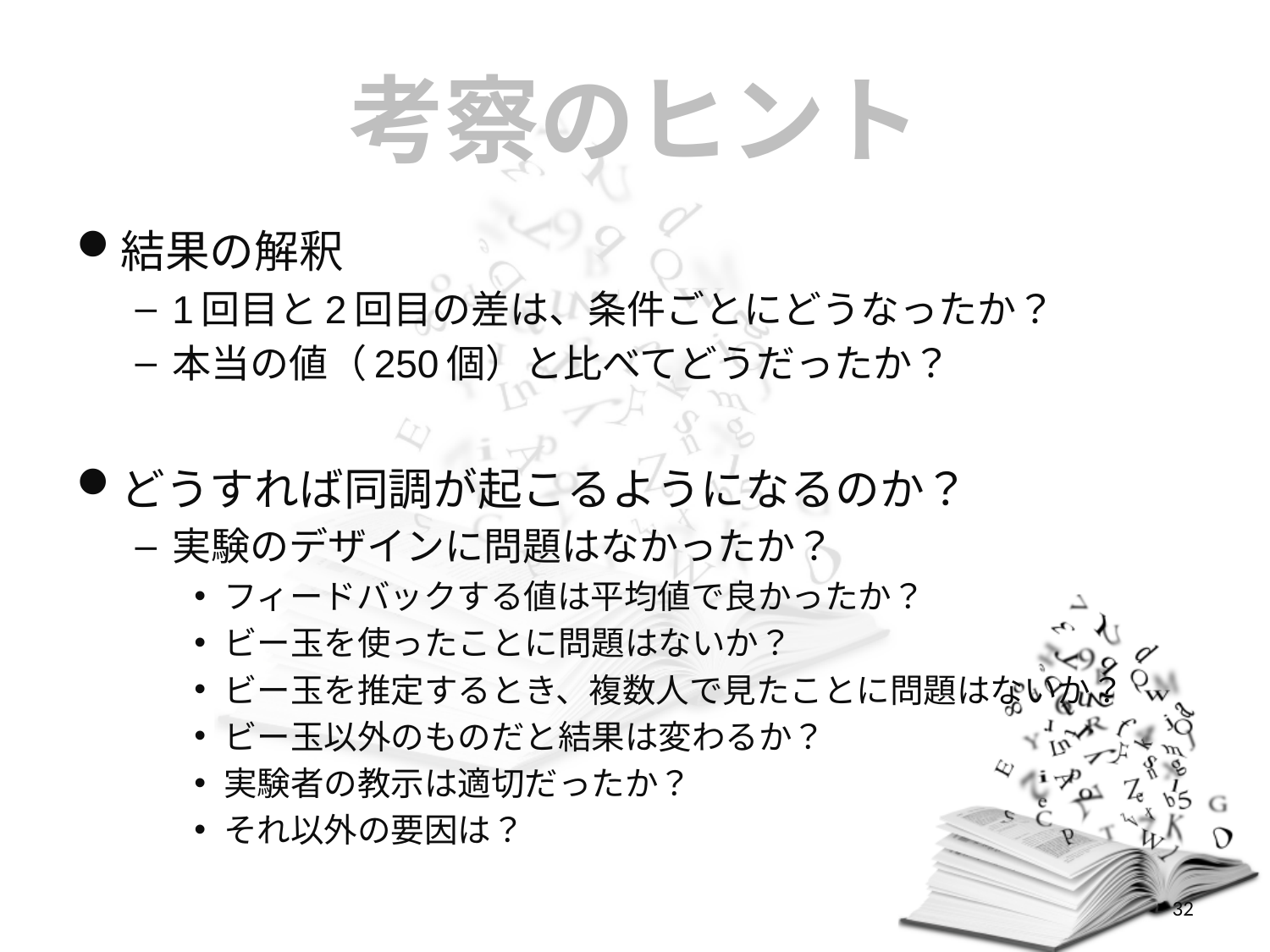

# 考察のヒント
結果の解釈
1回目と2回目の差は、条件ごとにどうなったか？
本当の値（250個）と比べてどうだったか？

どうすれば同調が起こるようになるのか？
実験のデザインに問題はなかったか？
フィードバックする値は平均値で良かったか？
ビー玉を使ったことに問題はないか？
ビー玉を推定するとき、複数人で見たことに問題はないか？
ビー玉以外のものだと結果は変わるか？
実験者の教示は適切だったか？
それ以外の要因は？

32